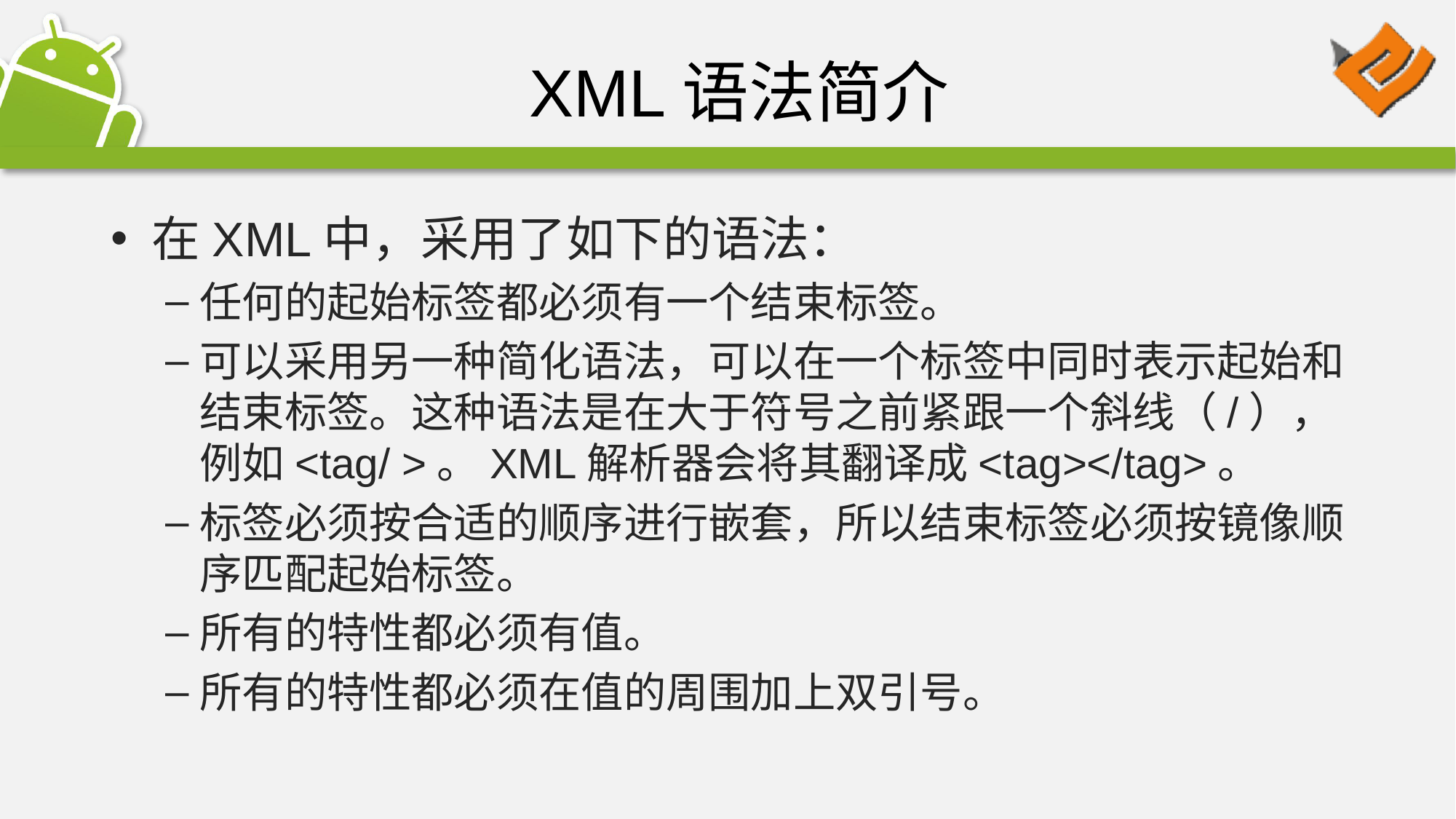

# XML语法简介
在XML中，采用了如下的语法：
任何的起始标签都必须有一个结束标签。
可以采用另一种简化语法，可以在一个标签中同时表示起始和结束标签。这种语法是在大于符号之前紧跟一个斜线（/），例如<tag/ >。XML解析器会将其翻译成<tag></tag>。
标签必须按合适的顺序进行嵌套，所以结束标签必须按镜像顺序匹配起始标签。
所有的特性都必须有值。
所有的特性都必须在值的周围加上双引号。